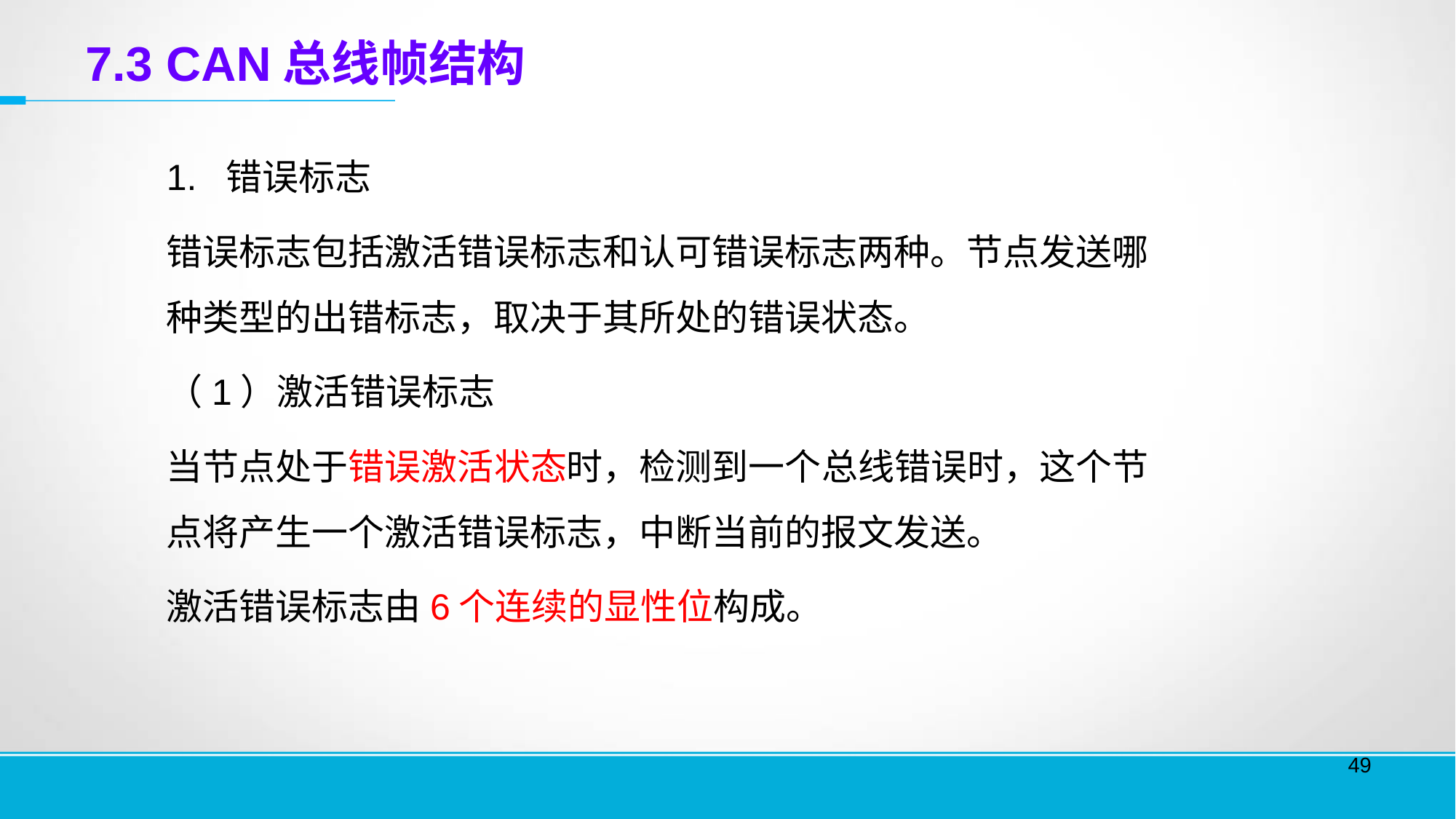

7.3 CAN总线帧结构
	1.  错误标志
	错误标志包括激活错误标志和认可错误标志两种。节点发送哪种类型的出错标志，取决于其所处的错误状态。
	（1）激活错误标志
	当节点处于错误激活状态时，检测到一个总线错误时，这个节点将产生一个激活错误标志，中断当前的报文发送。
	激活错误标志由6个连续的显性位构成。
49